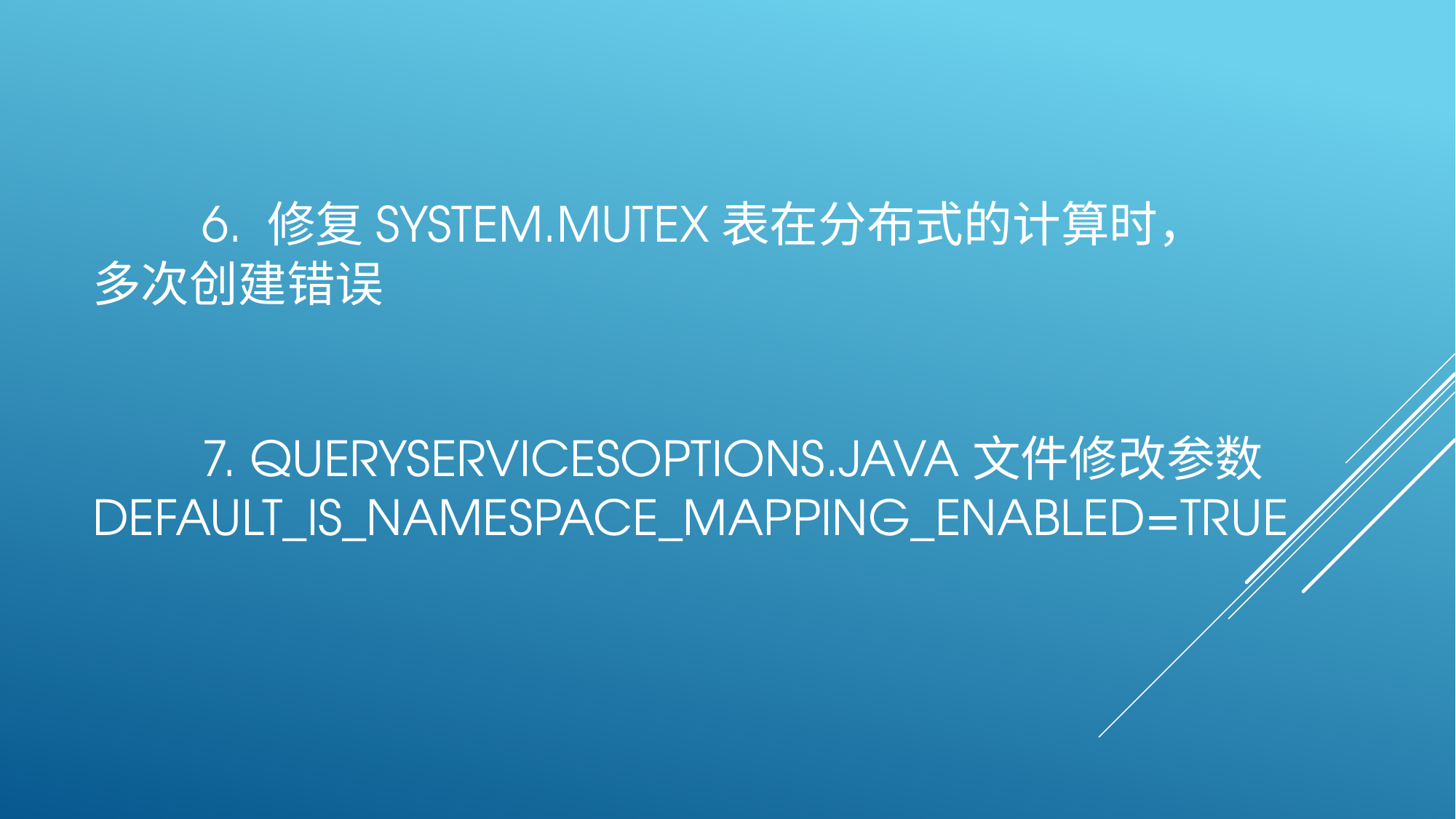

# 6. 修复SYSTEM.MUTEX表在分布式的计算时， 多次创建错误 7. QueryServicesOptions.java文件修改参数 DEFAULT_IS_NAMESPACE_MAPPING_ENABLED=true